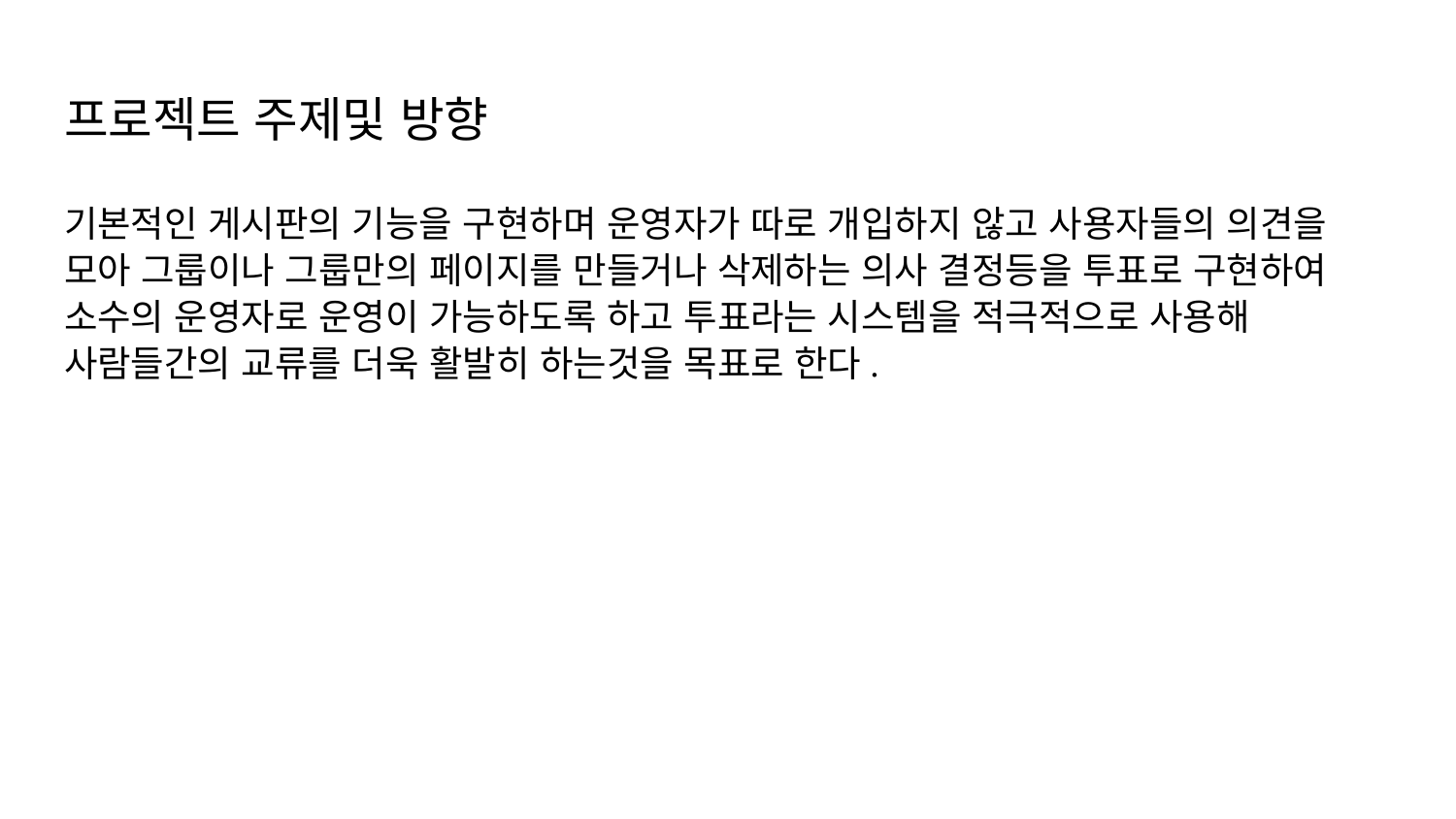

# 프로젝트 주제및 방향
기본적인 게시판의 기능을 구현하며 운영자가 따로 개입하지 않고 사용자들의 의견을 모아 그룹이나 그룹만의 페이지를 만들거나 삭제하는 의사 결정등을 투표로 구현하여 소수의 운영자로 운영이 가능하도록 하고 투표라는 시스템을 적극적으로 사용해 사람들간의 교류를 더욱 활발히 하는것을 목표로 한다.